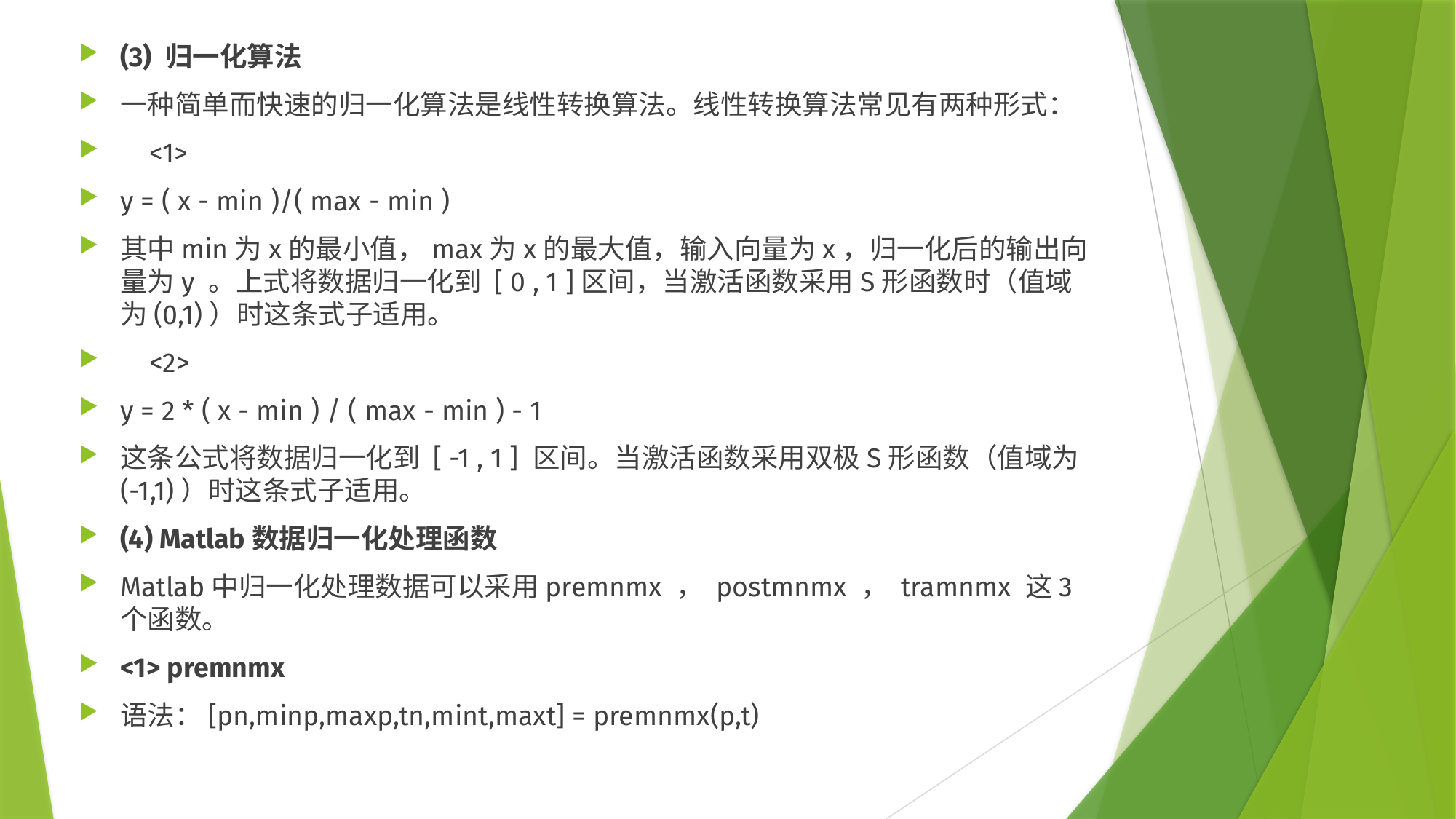

(3) 归一化算法
一种简单而快速的归一化算法是线性转换算法。线性转换算法常见有两种形式：
    <1>
y = ( x - min )/( max - min )
其中min为x的最小值，max为x的最大值，输入向量为x，归一化后的输出向量为y 。上式将数据归一化到 [ 0 , 1 ]区间，当激活函数采用S形函数时（值域为(0,1)）时这条式子适用。
    <2>
y = 2 * ( x - min ) / ( max - min ) - 1
这条公式将数据归一化到 [ -1 , 1 ] 区间。当激活函数采用双极S形函数（值域为(-1,1)）时这条式子适用。
(4) Matlab数据归一化处理函数
Matlab中归一化处理数据可以采用premnmx ， postmnmx ， tramnmx 这3个函数。
<1> premnmx
语法：[pn,minp,maxp,tn,mint,maxt] = premnmx(p,t)